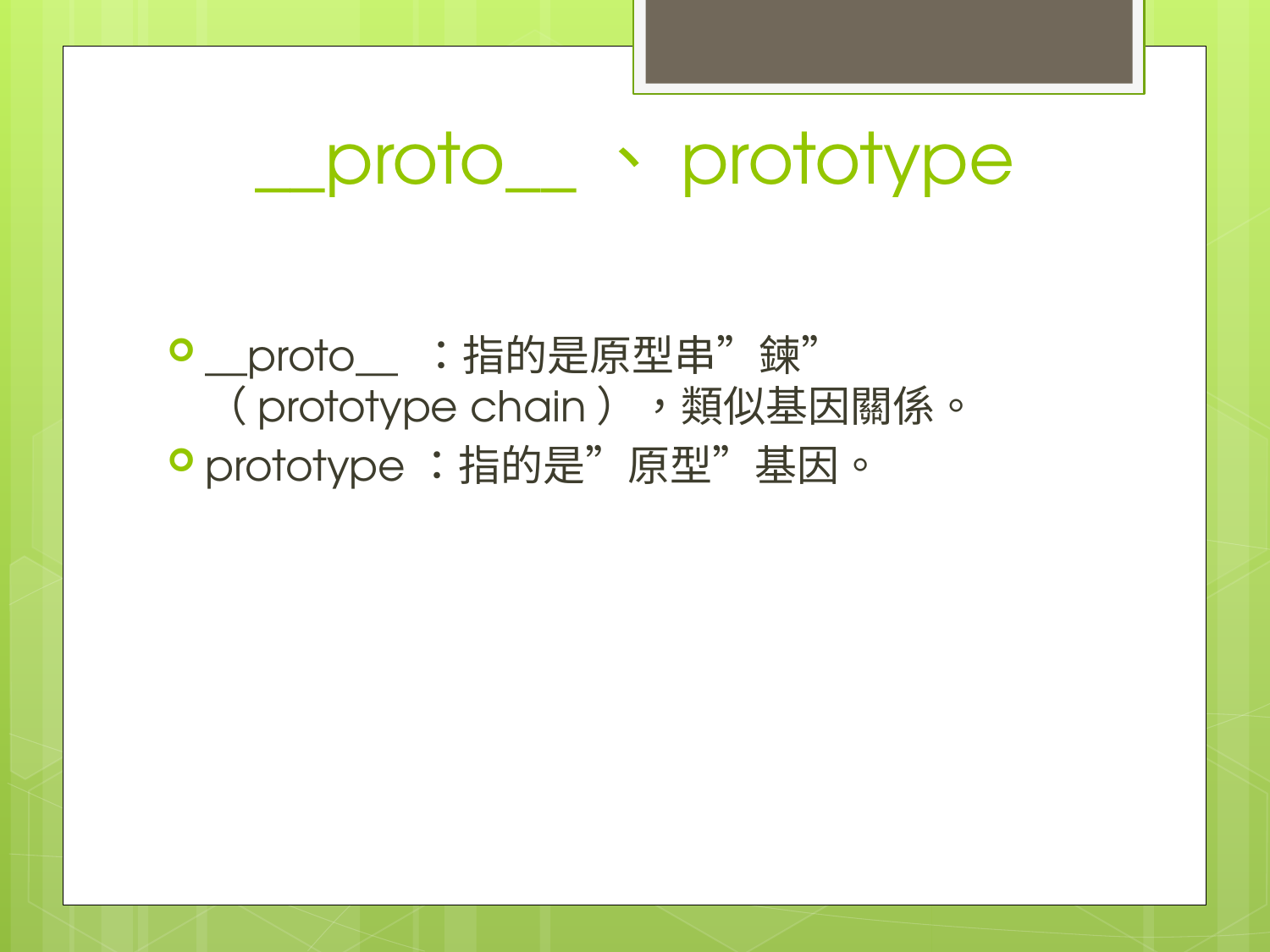

# __proto__、prototype
__proto__ ：指的是原型串”鍊” （prototype chain），類似基因關係。
prototype：指的是”原型”基因。